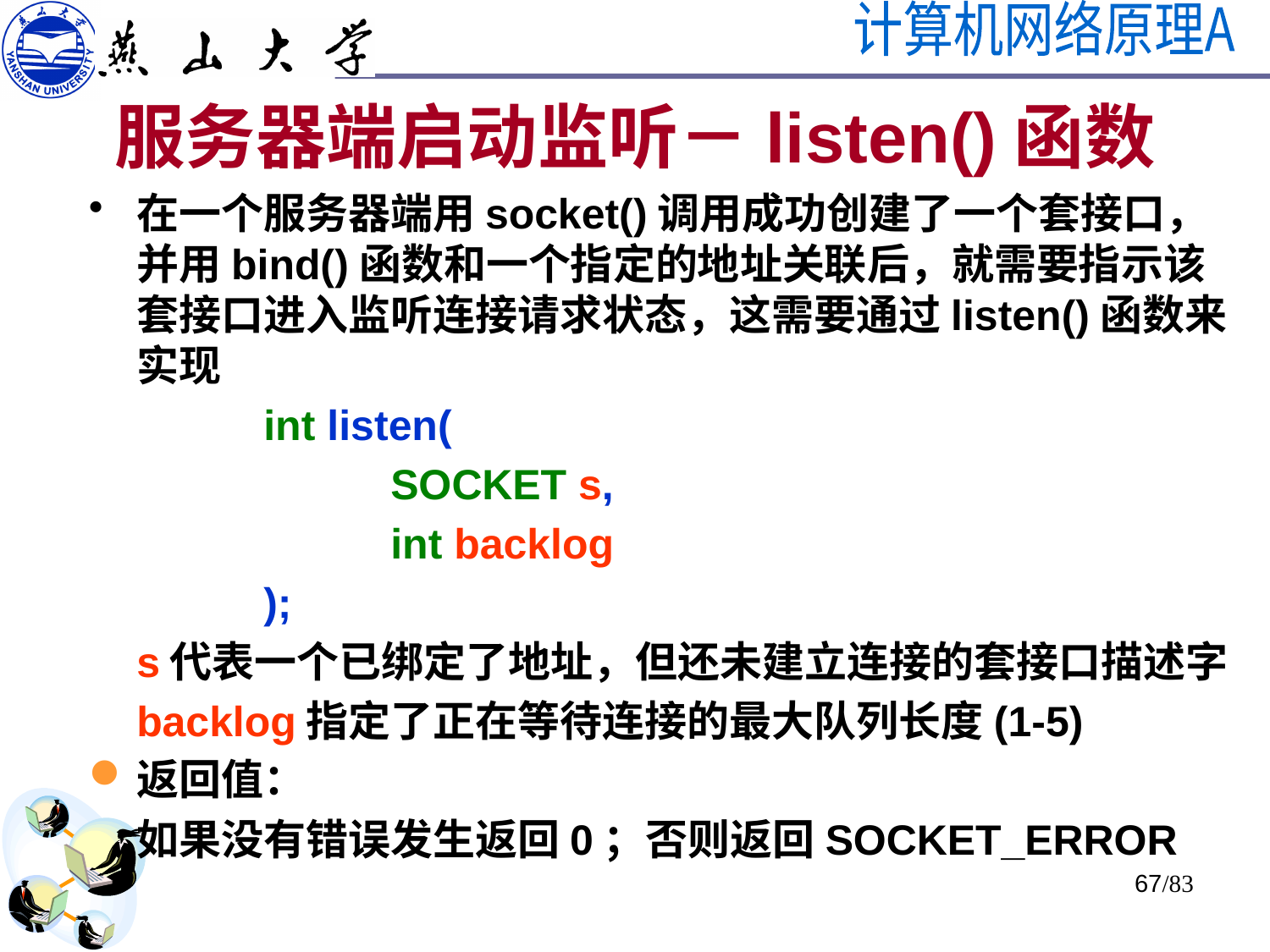

# 服务器端启动监听－listen()函数
在一个服务器端用socket()调用成功创建了一个套接口，并用bind()函数和一个指定的地址关联后，就需要指示该套接口进入监听连接请求状态，这需要通过listen()函数来实现
		int listen(
			SOCKET s,
			int backlog
		);
	s代表一个已绑定了地址，但还未建立连接的套接口描述字
	backlog指定了正在等待连接的最大队列长度(1-5)
返回值：
	如果没有错误发生返回0；否则返回SOCKET_ERROR

67/83